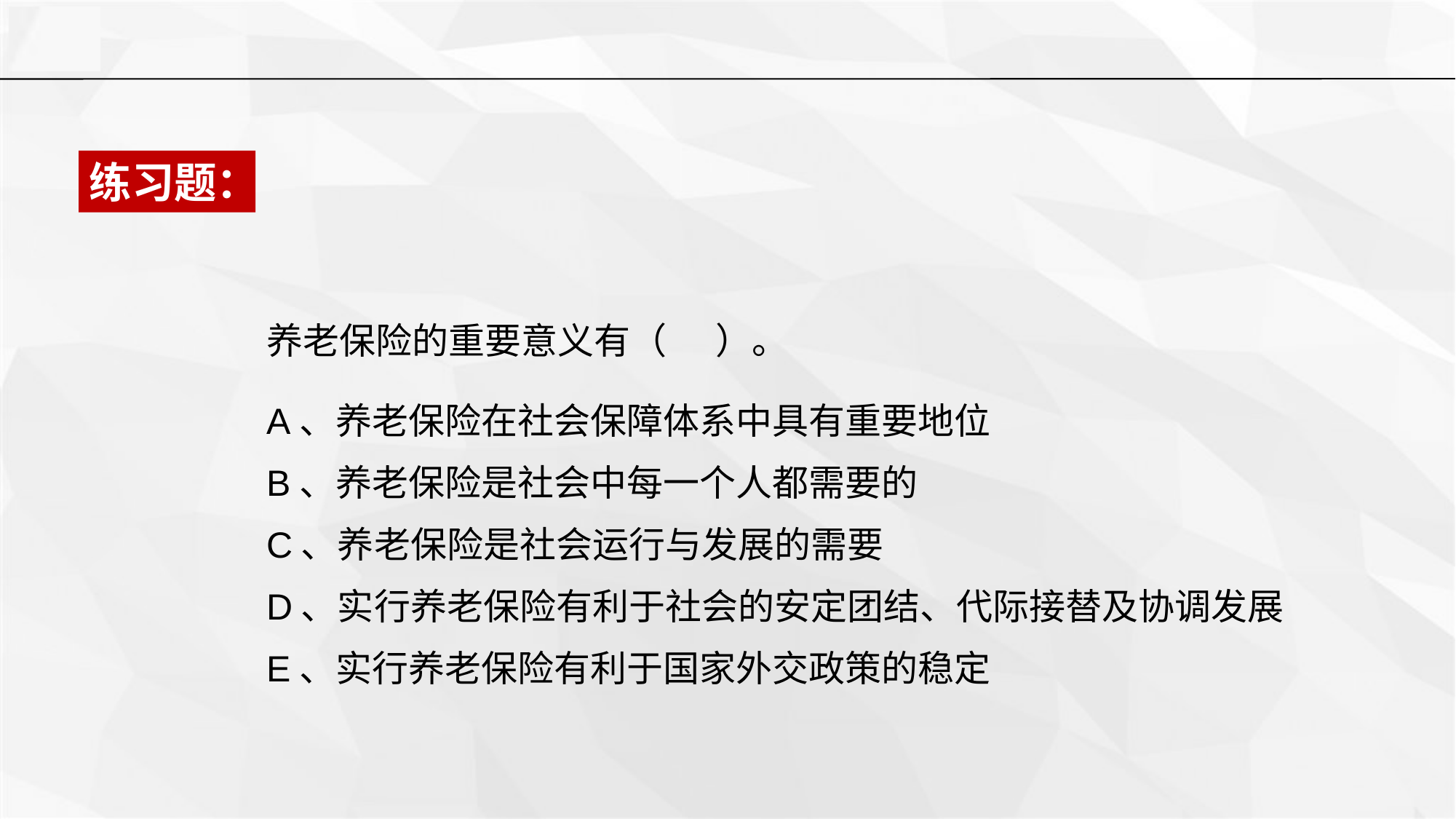

练习题：
养老保险的重要意义有（      ）。
A、养老保险在社会保障体系中具有重要地位
B、养老保险是社会中每一个人都需要的
C、养老保险是社会运行与发展的需要
D、实行养老保险有利于社会的安定团结、代际接替及协调发展
E、实行养老保险有利于国家外交政策的稳定